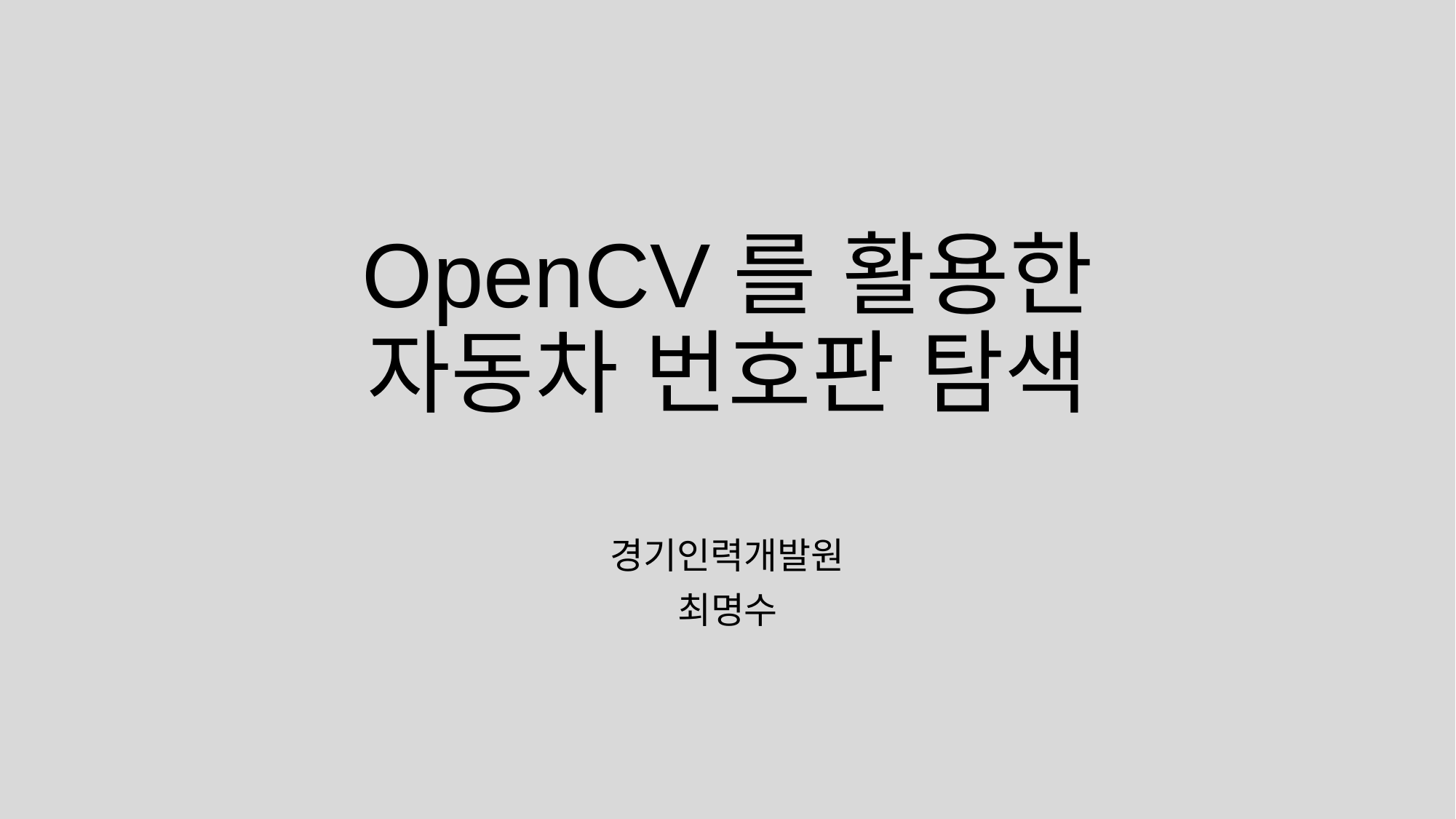

# OpenCV를 활용한 자동차 번호판 탐색
경기인력개발원
최명수